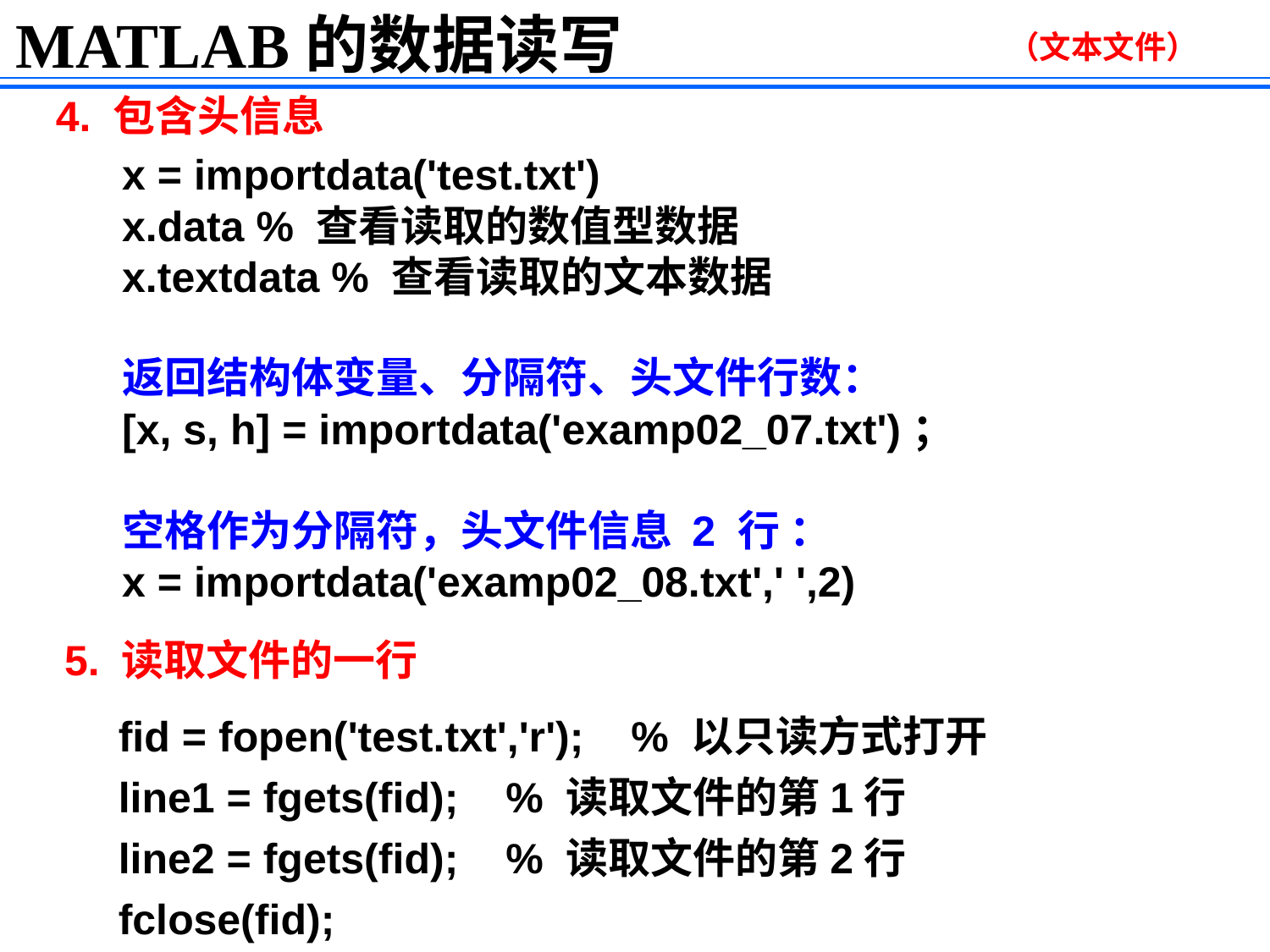

MATLAB的数据读写
（文本文件）

4. 包含头信息
x = importdata('test.txt')
x.data % 查看读取的数值型数据
x.textdata % 查看读取的文本数据

返回结构体变量、分隔符、头文件行数：
[x, s, h] = importdata('examp02_07.txt')；
空格作为分隔符，头文件信息 2 行 ：
x = importdata('examp02_08.txt',' ',2)
5. 读取文件的一行
fid = fopen('test.txt','r');    % 以只读方式打开
line1 = fgets(fid);    % 读取文件的第1行
line2 = fgets(fid);    % 读取文件的第2行
fclose(fid);